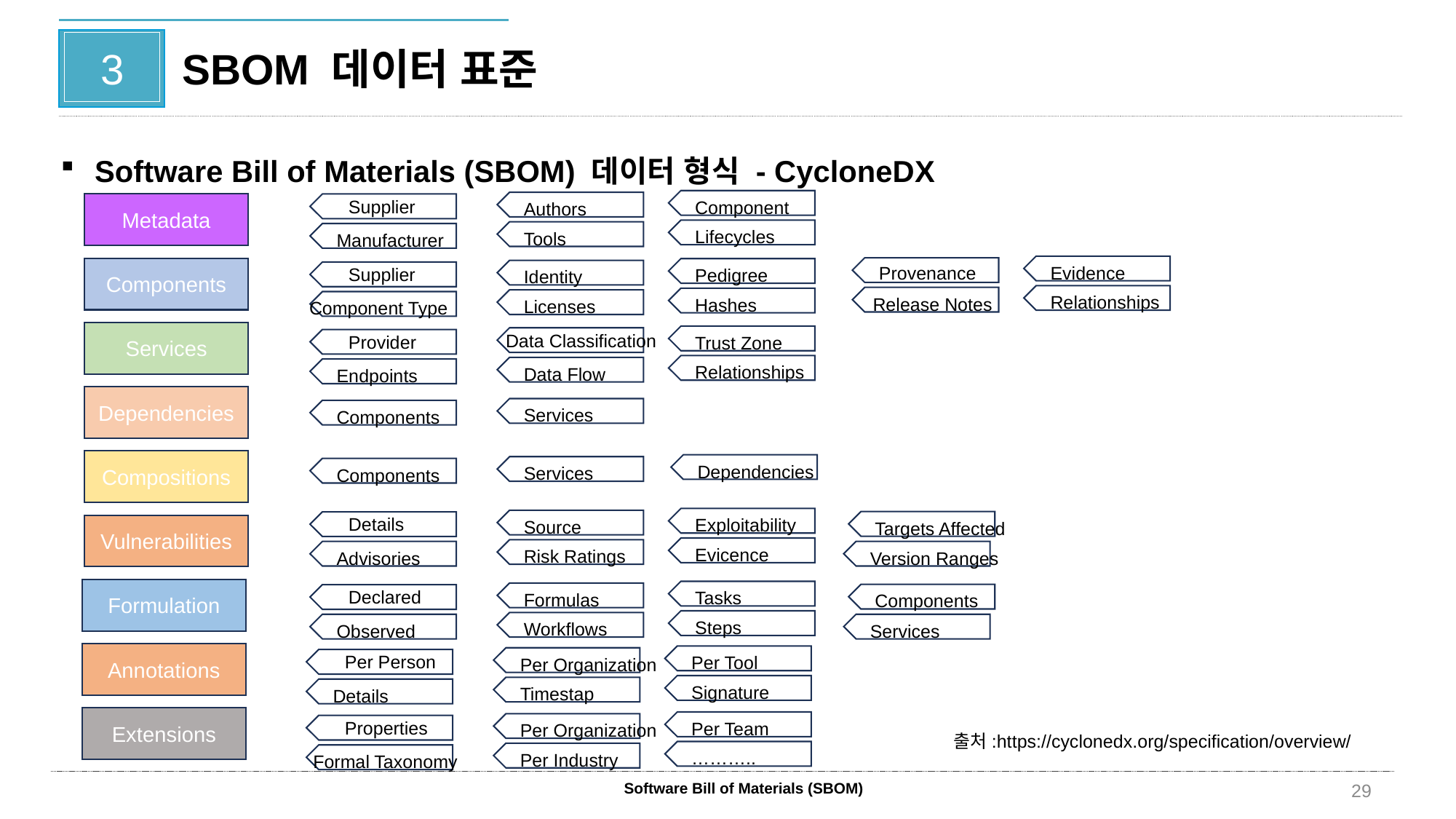

3
SBOM 데이터 표준
Software Bill of Materials (SBOM) 데이터 형식 - CycloneDX
Supplier
Component

Authors

Metadata

Lifecycles

Tools

Manufacturer

Evidence
Provenance

Supplier

Components
Pedigree

Identity

Relationships

Release Notes
Hashes

Licenses

Component Type

Services
Data Classification
Provider
Trust Zone

Relationships

Data Flow

Endpoints

Dependencies
Services

Components

Compositions
Dependencies

Services

Components

Details
Exploitability

Source

Targets Affected

Vulnerabilities
Evicence

Risk Ratings

Version Ranges

Advisories

Formulation
Declared
Tasks

Formulas

Components

Steps

Workflows

Services

Observed

Annotations
Per Person
Per Tool

Per Organization

Signature

Timestap

Details

Extensions
Properties
Per Team

Per Organization

출처:https://cyclonedx.org/specification/overview/
………..

Per Industry

Formal Taxonomy